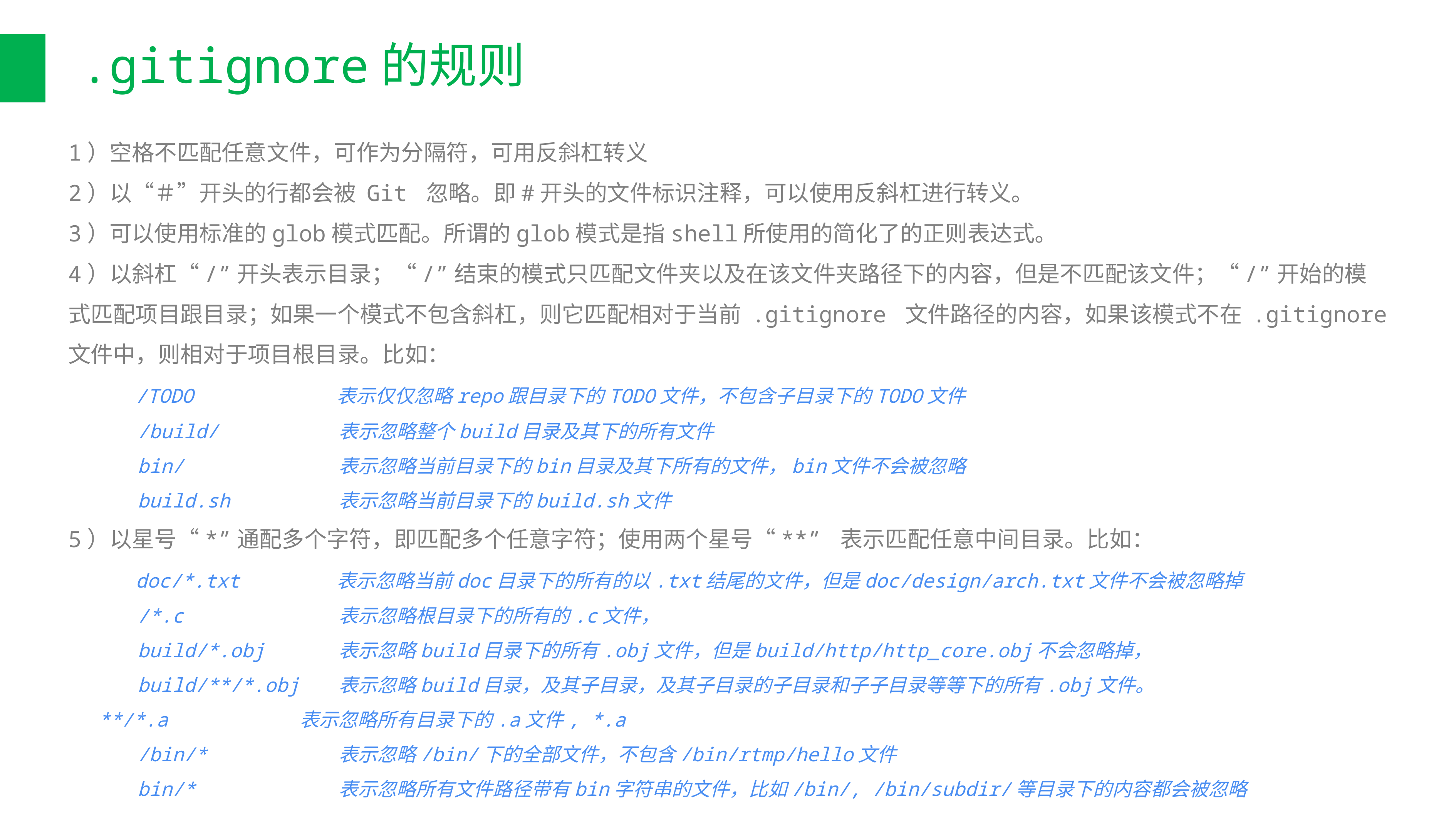

# .gitignore的规则
1）空格不匹配任意文件，可作为分隔符，可用反斜杠转义
2）以“＃”开头的行都会被 Git 忽略。即#开头的文件标识注释，可以使用反斜杠进行转义。
3）可以使用标准的glob模式匹配。所谓的glob模式是指shell所使用的简化了的正则表达式。
4）以斜杠“/”开头表示目录；“/”结束的模式只匹配文件夹以及在该文件夹路径下的内容，但是不匹配该文件；“/”开始的模式匹配项目跟目录；如果一个模式不包含斜杠，则它匹配相对于当前 .gitignore 文件路径的内容，如果该模式不在 .gitignore 文件中，则相对于项目根目录。比如：
     /TODO            表示仅仅忽略repo跟目录下的TODO文件，不包含子目录下的TODO文件
      /build/          表示忽略整个build目录及其下的所有文件
      bin/             表示忽略当前目录下的bin目录及其下所有的文件，bin文件不会被忽略
      build.sh         表示忽略当前目录下的build.sh文件
5）以星号“*”通配多个字符，即匹配多个任意字符；使用两个星号“**” 表示匹配任意中间目录。比如：
     doc/*.txt        表示忽略当前doc目录下的所有的以.txt结尾的文件，但是doc/design/arch.txt文件不会被忽略掉
      /*.c             表示忽略根目录下的所有的.c文件，
      build/*.obj      表示忽略build目录下的所有.obj文件，但是build/http/http_core.obj不会忽略掉，
      build/**/*.obj   表示忽略build目录，及其子目录，及其子目录的子目录和子子目录等等下的所有.obj文件。
      **/*.a           表示忽略所有目录下的.a文件, *.a
      /bin/*           表示忽略/bin/下的全部文件，不包含/bin/rtmp/hello文件
      bin/*            表示忽略所有文件路径带有bin字符串的文件，比如/bin/, /bin/subdir/等目录下的内容都会被忽略